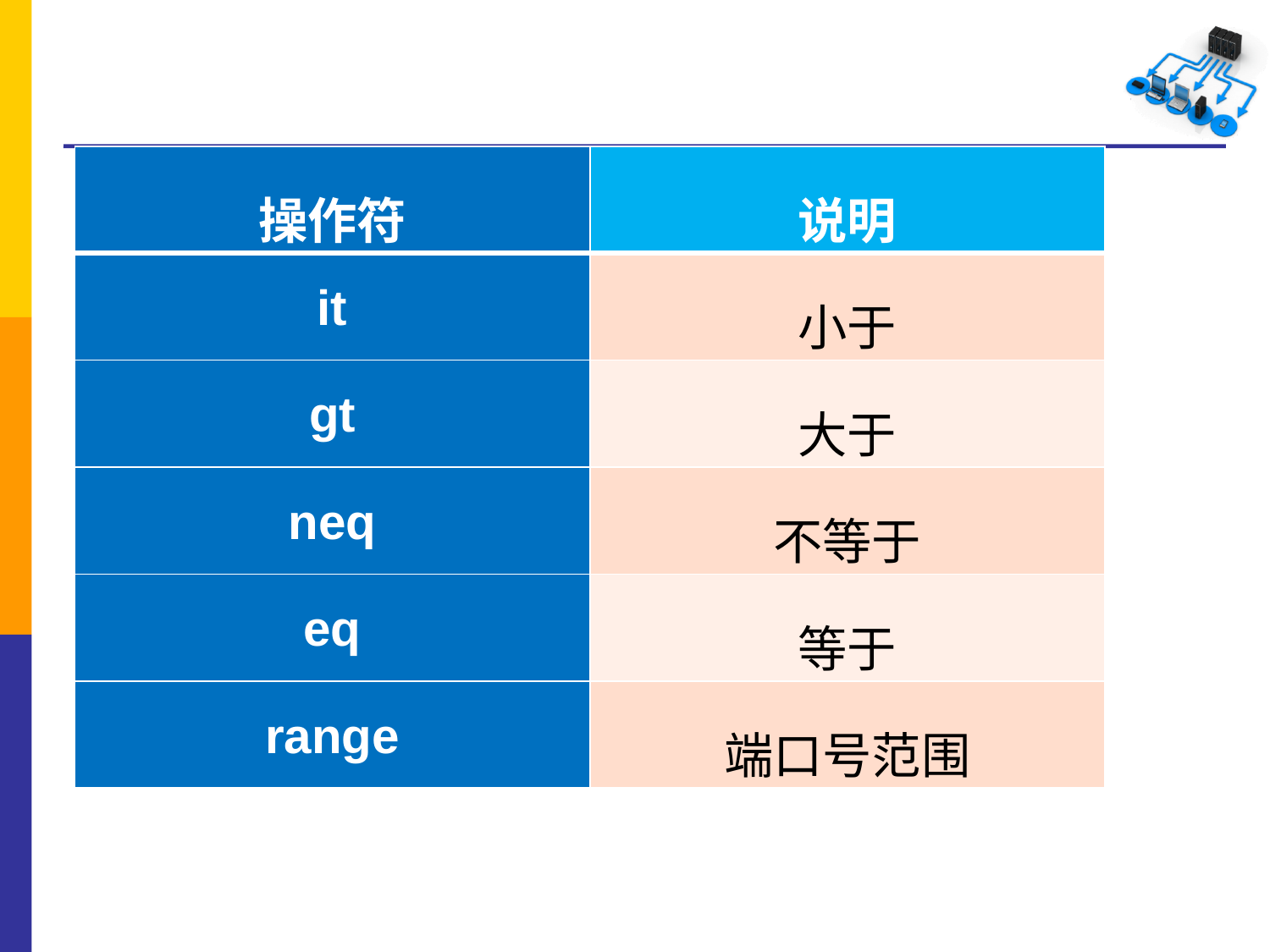

| 操作符 | 说明 |
| --- | --- |
| it | 小于 |
| gt | 大于 |
| neq | 不等于 |
| eq | 等于 |
| range | 端口号范围 |